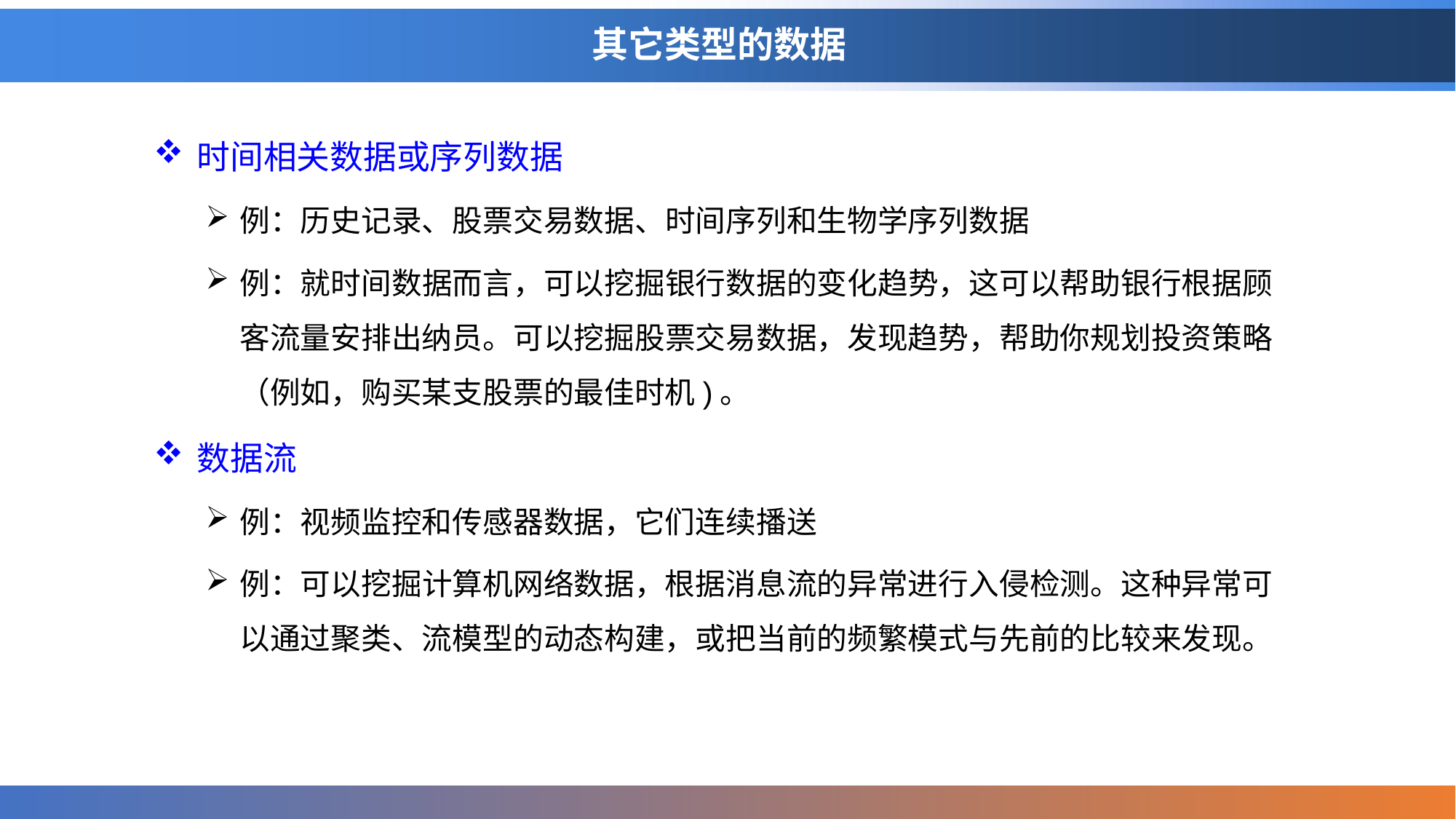

# 其它类型的数据
时间相关数据或序列数据
例：历史记录、股票交易数据、时间序列和生物学序列数据
例：就时间数据而言，可以挖掘银行数据的变化趋势，这可以帮助银行根据顾客流量安排出纳员。可以挖掘股票交易数据，发现趋势，帮助你规划投资策略（例如，购买某支股票的最佳时机)。
数据流
例：视频监控和传感器数据，它们连续播送
例：可以挖掘计算机网络数据，根据消息流的异常进行入侵检测。这种异常可以通过聚类、流模型的动态构建，或把当前的频繁模式与先前的比较来发现。